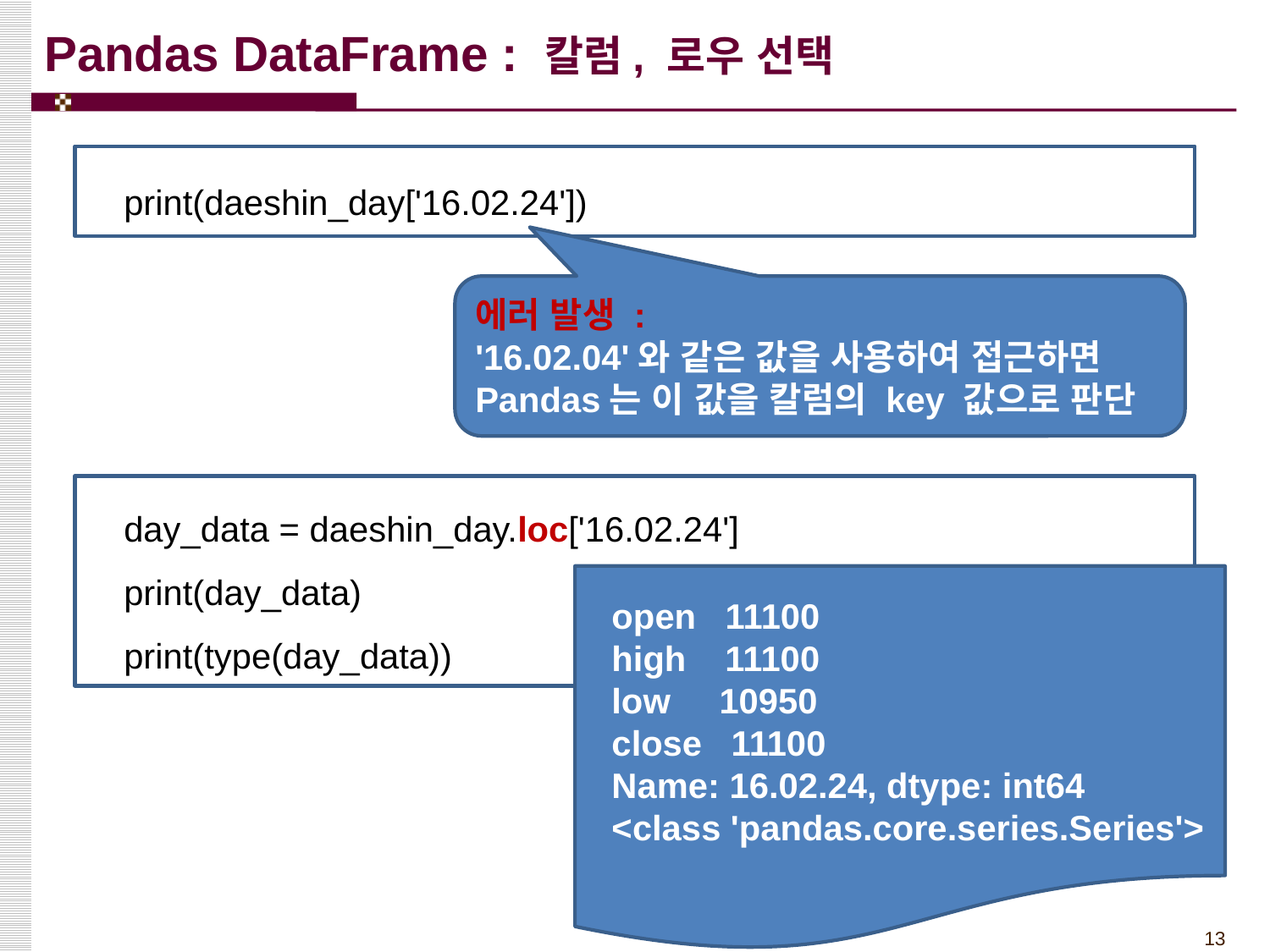

# Pandas DataFrame : 칼럼, 로우 선택
print(daeshin_day['16.02.24'])
에러 발생 :
'16.02.04'와 같은 값을 사용하여 접근하면 Pandas는 이 값을 칼럼의 key 값으로 판단
day_data = daeshin_day.loc['16.02.24']
print(day_data)
print(type(day_data))
open   11100
high    11100
low     10950
close   11100
Name: 16.02.24, dtype: int64
<class 'pandas.core.series.Series'>